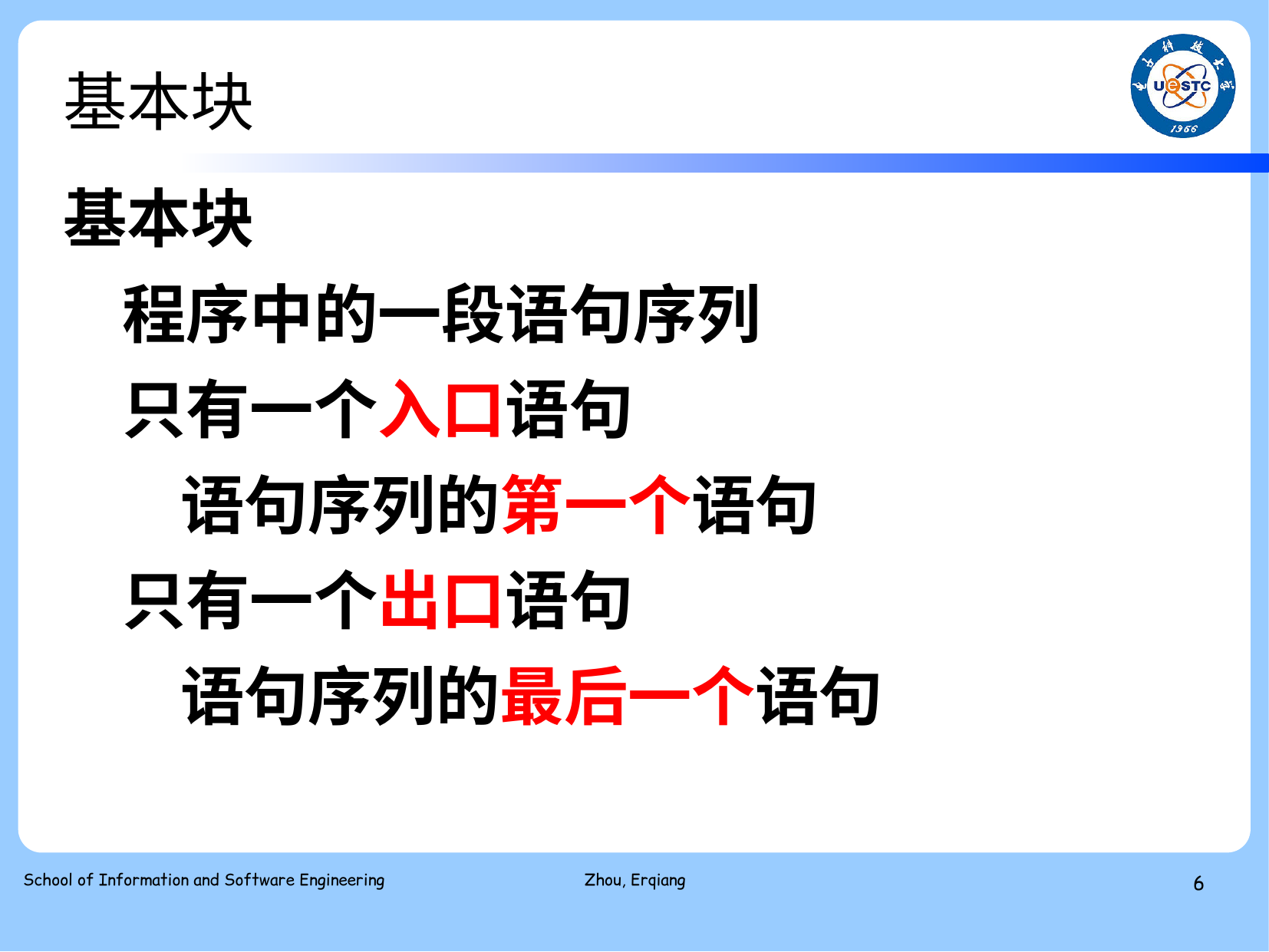

# 基本块
基本块
   程序中的一段语句序列
   只有一个入口语句
       语句序列的第一个语句
   只有一个出口语句
       语句序列的最后一个语句

 School of Information and Software Engineering
Zhou, Erqiang
6